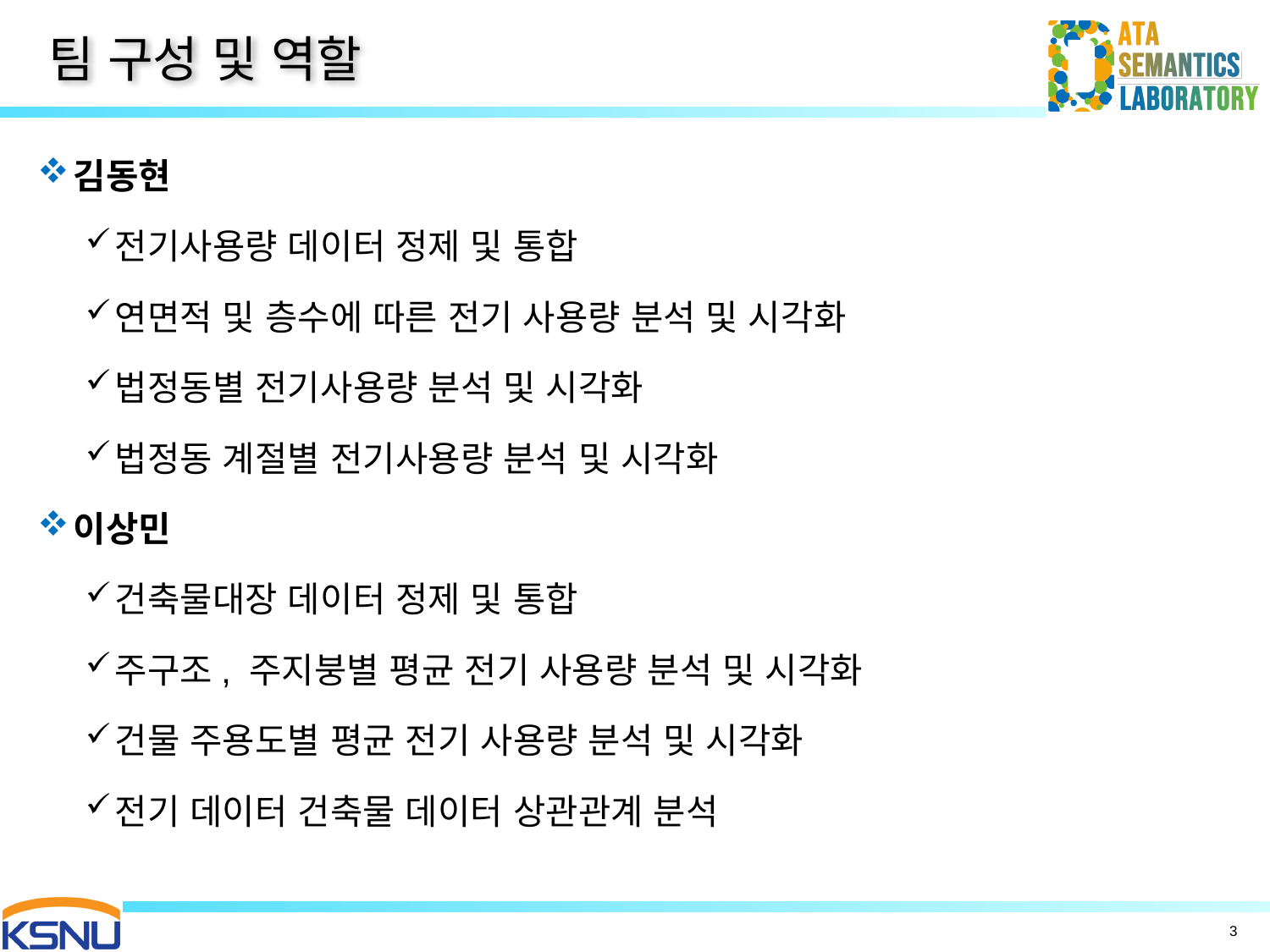

# 팀 구성 및 역할
김동현
전기사용량 데이터 정제 및 통합
연면적 및 층수에 따른 전기 사용량 분석 및 시각화
법정동별 전기사용량 분석 및 시각화
법정동 계절별 전기사용량 분석 및 시각화
이상민
건축물대장 데이터 정제 및 통합
주구조, 주지붕별 평균 전기 사용량 분석 및 시각화
건물 주용도별 평균 전기 사용량 분석 및 시각화
전기 데이터 건축물 데이터 상관관계 분석

3